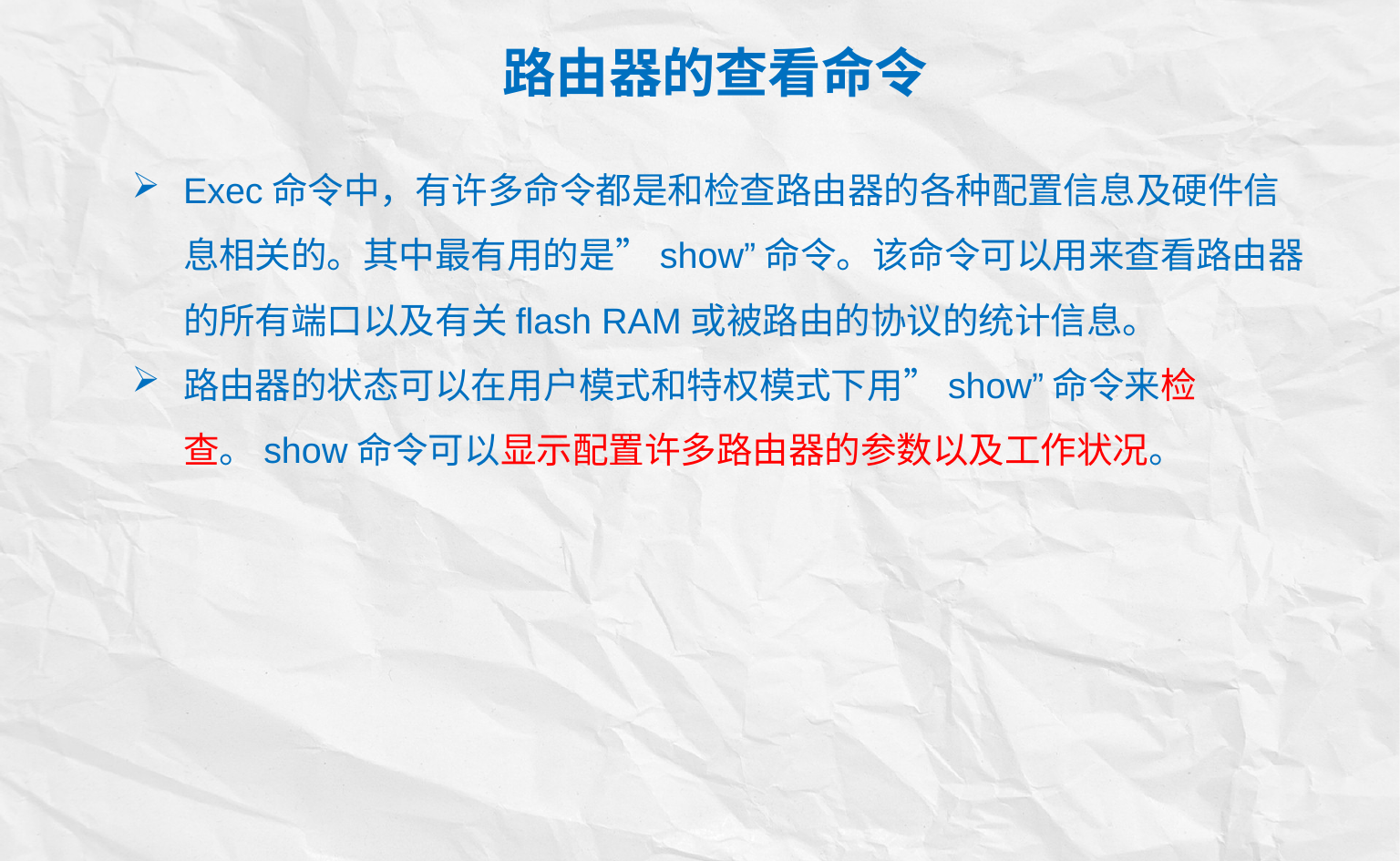

路由器的查看命令
Exec命令中，有许多命令都是和检查路由器的各种配置信息及硬件信息相关的。其中最有用的是”show”命令。该命令可以用来查看路由器的所有端口以及有关flash RAM或被路由的协议的统计信息。
路由器的状态可以在用户模式和特权模式下用”show”命令来检查。show命令可以显示配置许多路由器的参数以及工作状况。

19